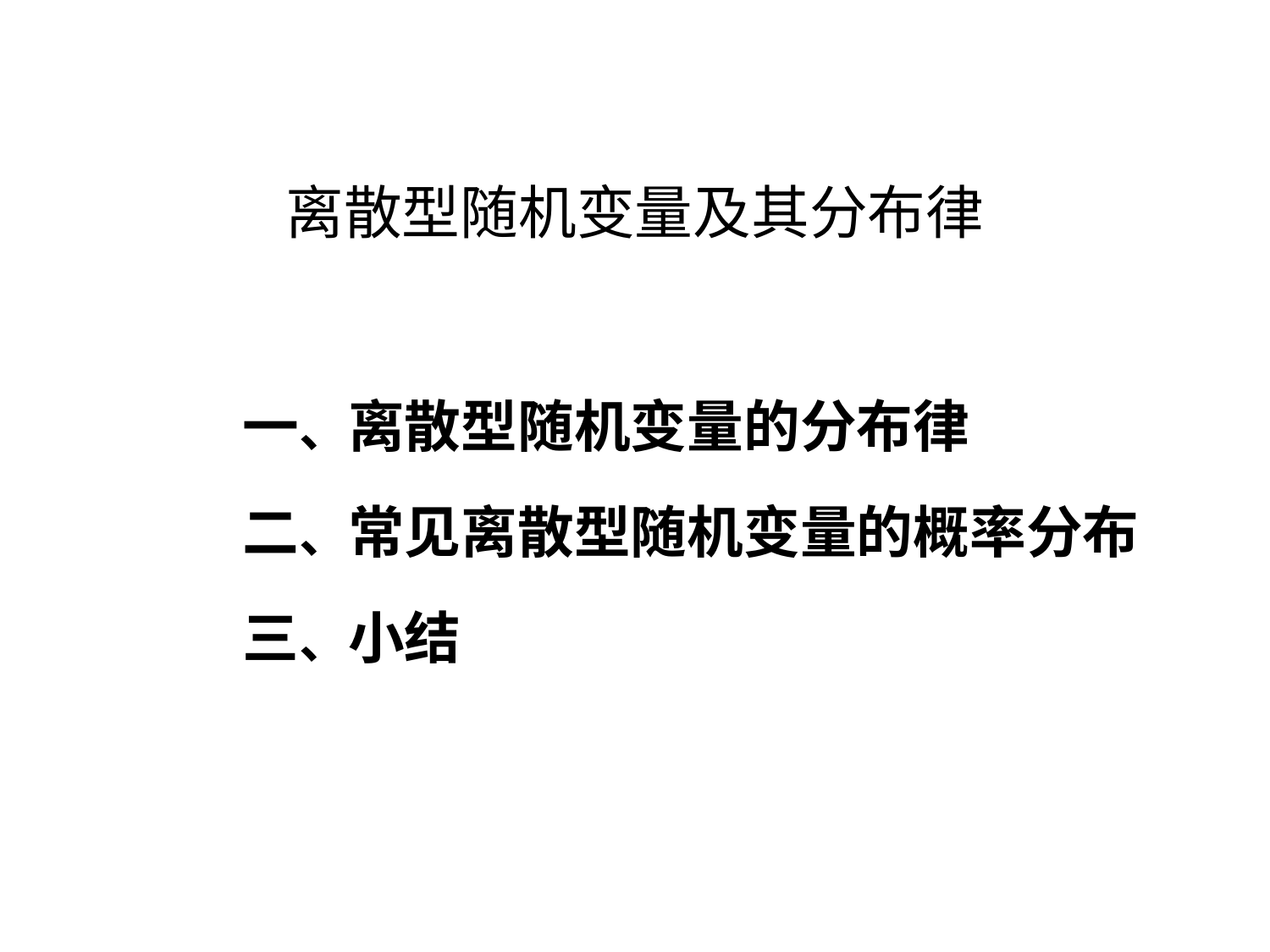

# 离散型随机变量及其分布律
一、离散型随机变量的分布律

二、常见离散型随机变量的概率分布

三、小结